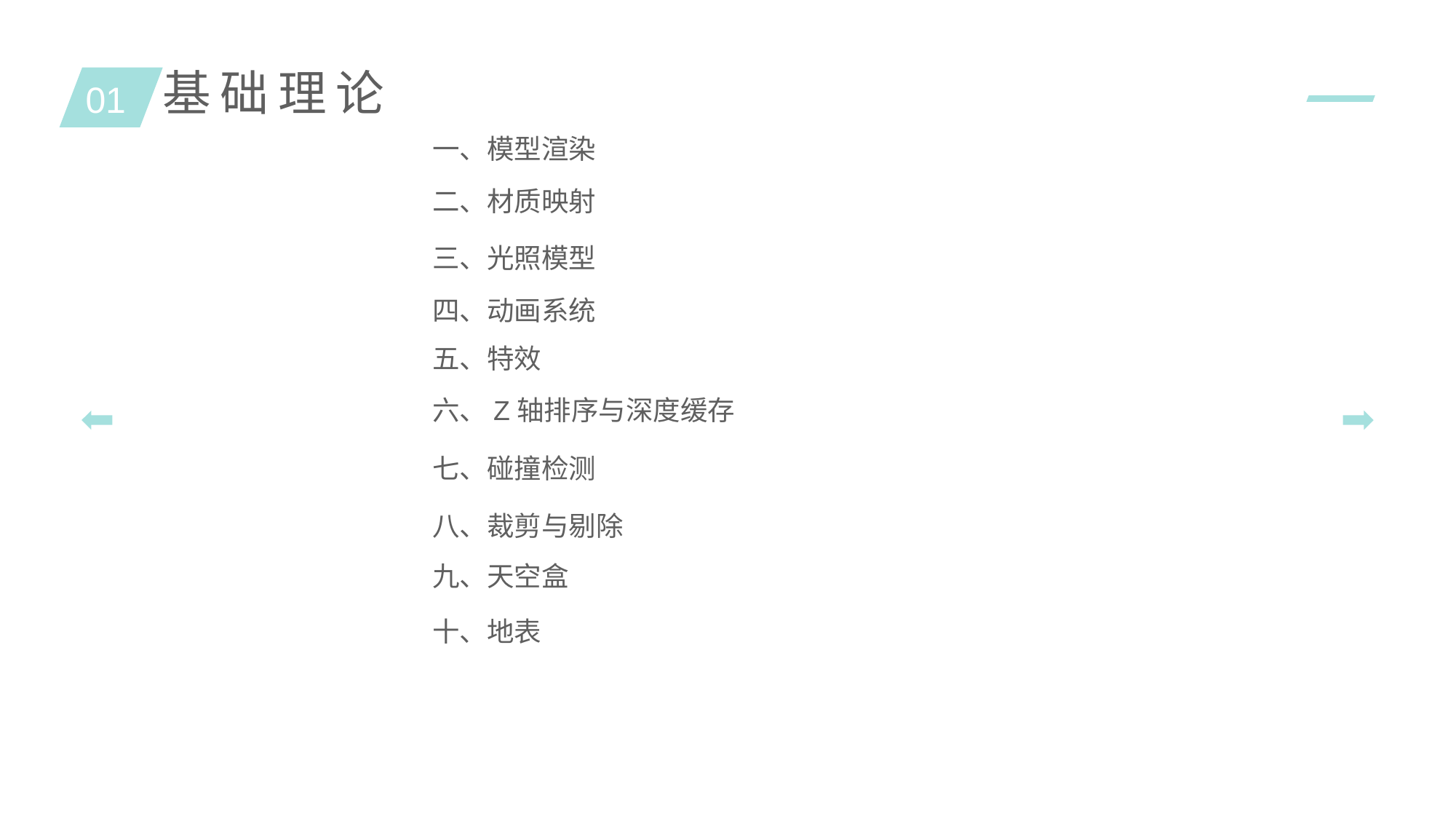

基础理论

01

一、模型渲染
二、材质映射
三、光照模型
四、动画系统
五、特效
六、Z轴排序与深度缓存

七、碰撞检测
八、裁剪与剔除
九、天空盒
十、地表